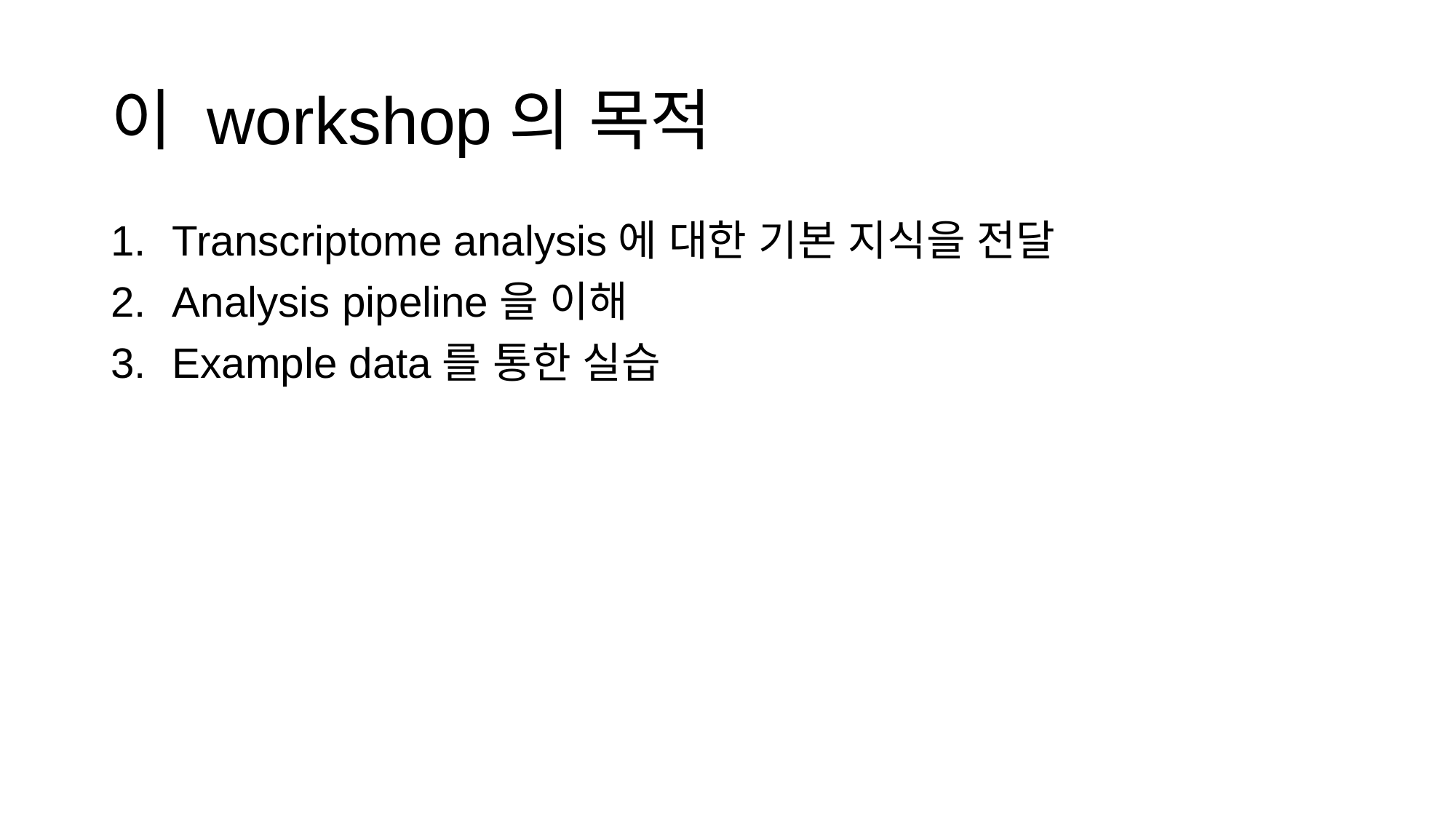

# 이 workshop의 목적
Transcriptome analysis에 대한 기본 지식을 전달
Analysis pipeline을 이해
Example data를 통한 실습